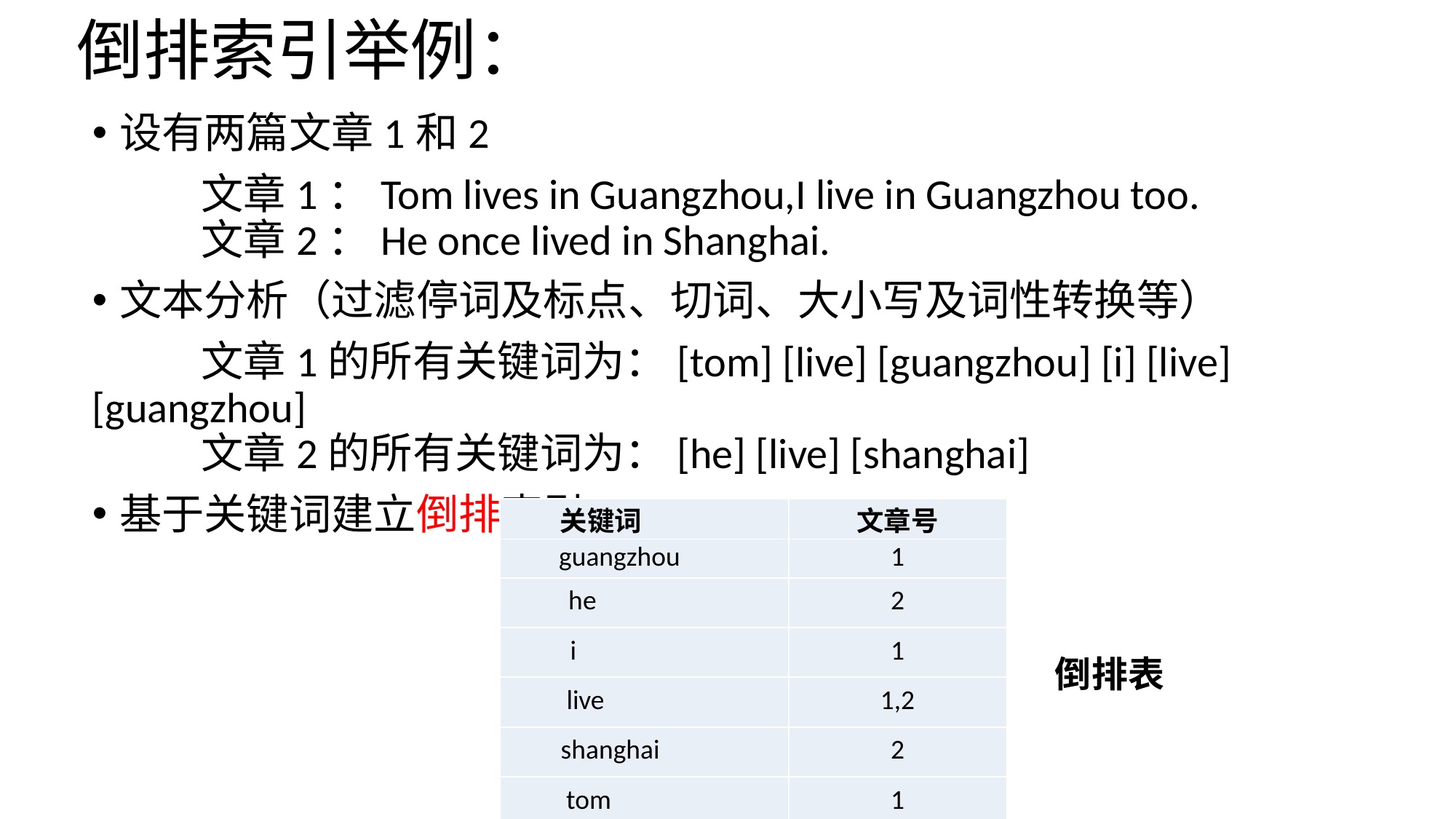

# 倒排索引举例：
设有两篇文章1和2
	文章1：Tom lives in Guangzhou,I live in Guangzhou too.
	文章2：He once lived in Shanghai.
文本分析（过滤停词及标点、切词、大小写及词性转换等）
	文章1的所有关键词为：[tom] [live] [guangzhou] [i] [live] [guangzhou]
	文章2的所有关键词为：[he] [live] [shanghai]
基于关键词建立倒排索引

| 关键词 | 文章号 |
| --- | --- |
| guangzhou | 1 |
| he | 2 |
| i | 1 |
| live | 1,2 |
| shanghai | 2 |
| tom | 1 |
倒排表